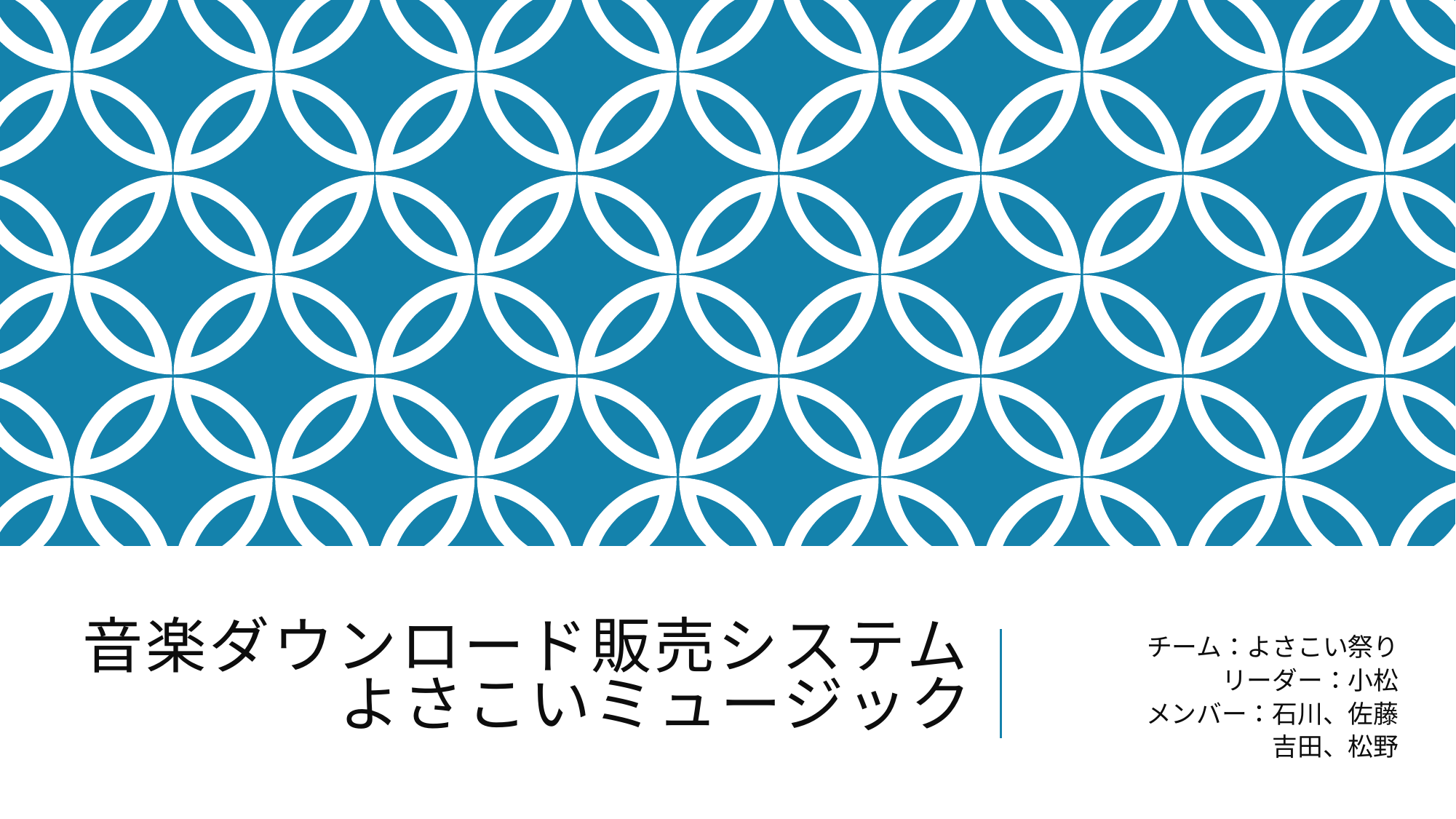

# 音楽ダウンロード販売システム よさこいミュージック

チーム：よさこい祭り
リーダー：小松
メンバー：石川、佐藤
吉田、松野